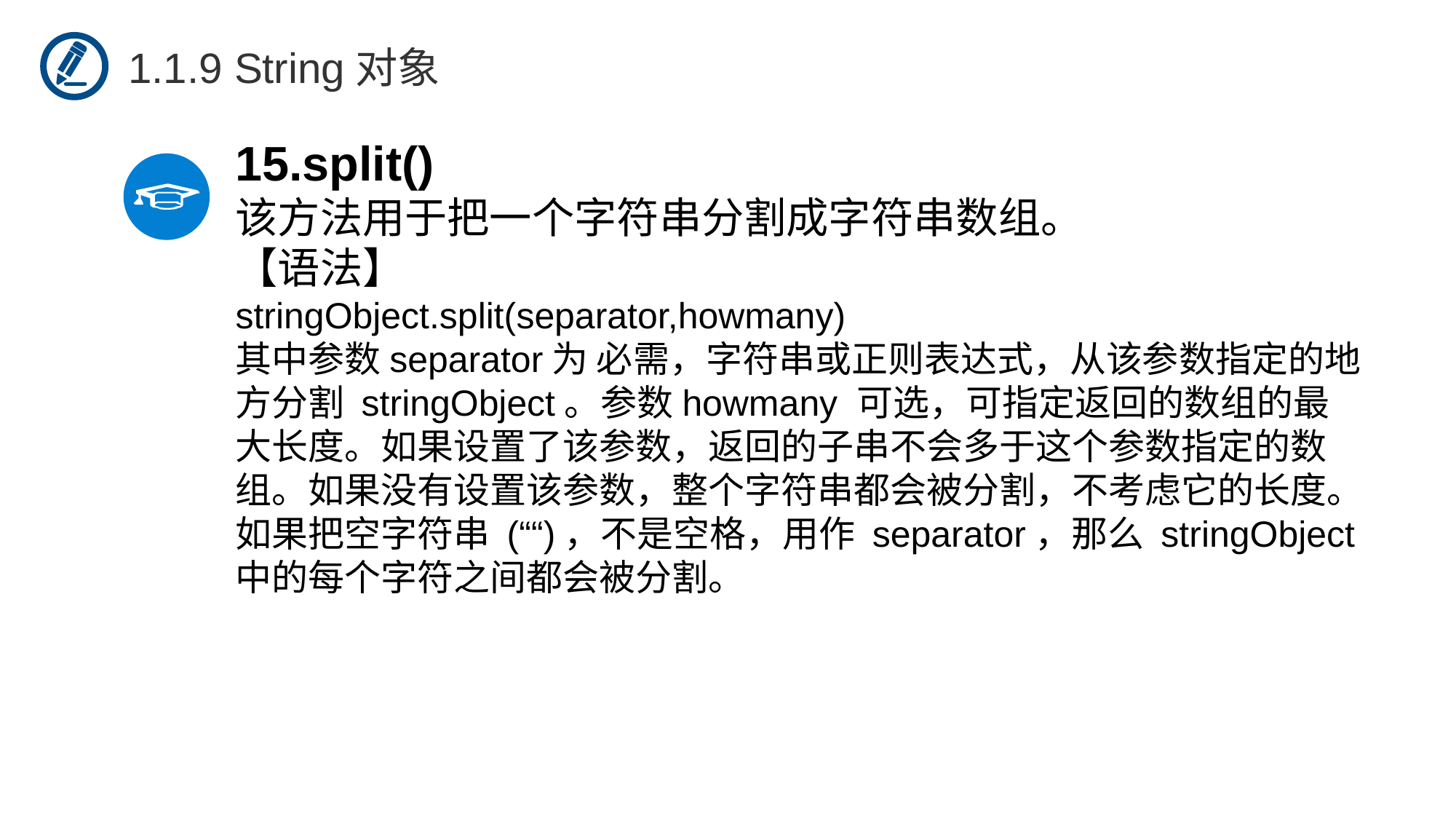

1.1.9 String对象
split()
该方法用于把一个字符串分割成字符串数组。
【语法】
stringObject.split(separator,howmany)
其中参数separator为 必需，字符串或正则表达式，从该参数指定的地方分割 stringObject。参数howmany 可选，可指定返回的数组的最大长度。如果设置了该参数，返回的子串不会多于这个参数指定的数组。如果没有设置该参数，整个字符串都会被分割，不考虑它的长度。如果把空字符串 (““)，不是空格，用作 separator，那么 stringObject 中的每个字符之间都会被分割。